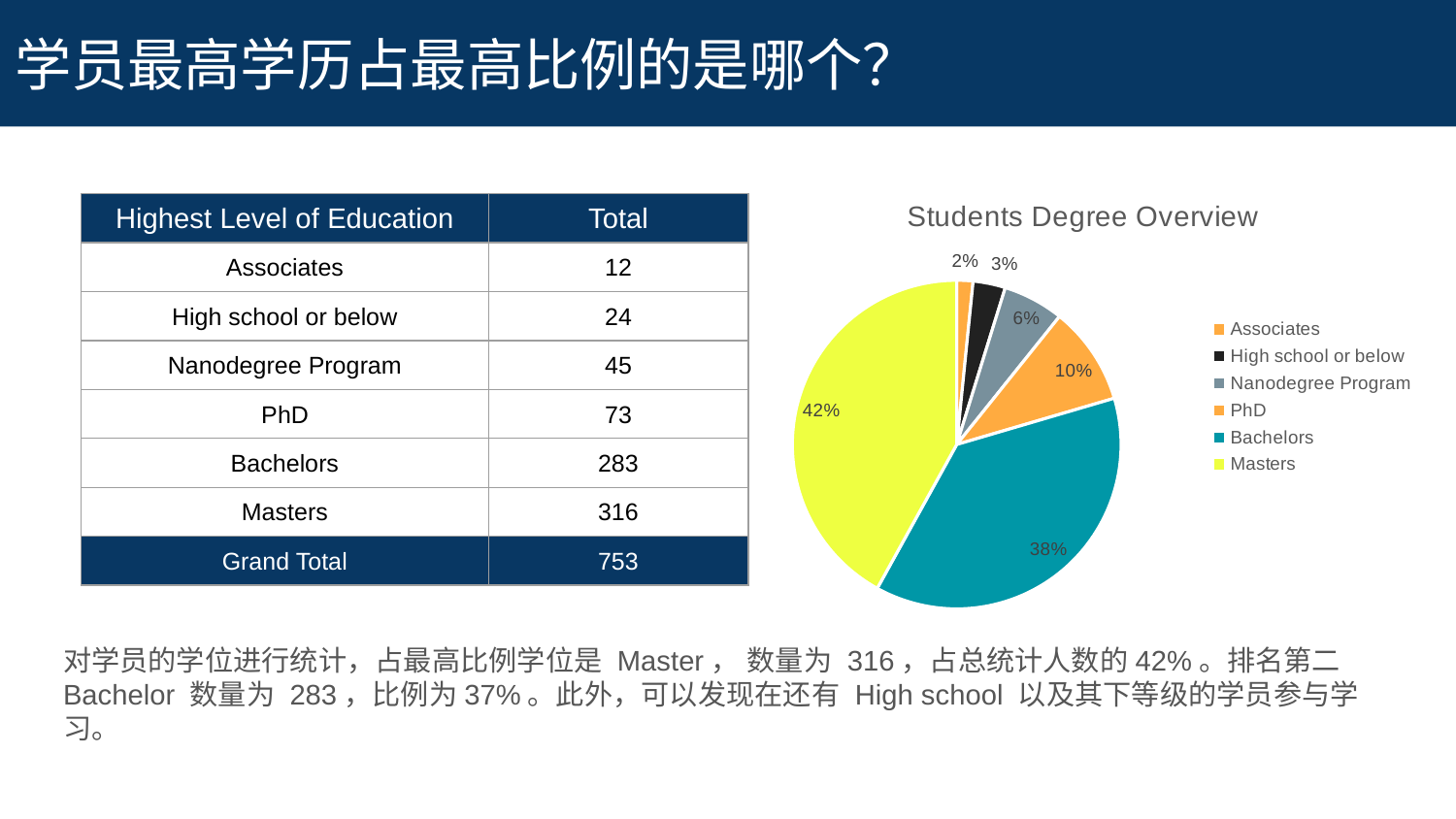

# 学员最高学历占最高比例的是哪个？

### Chart: Students Degree Overview

| Category | Total |
|---|---|
| Associates | 12.0 |
| High school or below | 24.0 |
| Nanodegree Program | 45.0 |
| PhD | 73.0 |
| Bachelors | 283.0 |
| Masters | 316.0 |
| Highest Level of Education | Total |
| --- | --- |
| Associates | 12 |
| High school or below | 24 |
| Nanodegree Program | 45 |
| PhD | 73 |
| Bachelors | 283 |
| Masters | 316 |
| Grand Total | 753 |
对学员的学位进行统计，占最高比例学位是 Master， 数量为 316，占总统计人数的42%。排名第二 Bachelor 数量为 283，比例为37%。此外，可以发现在还有 High school 以及其下等级的学员参与学习。